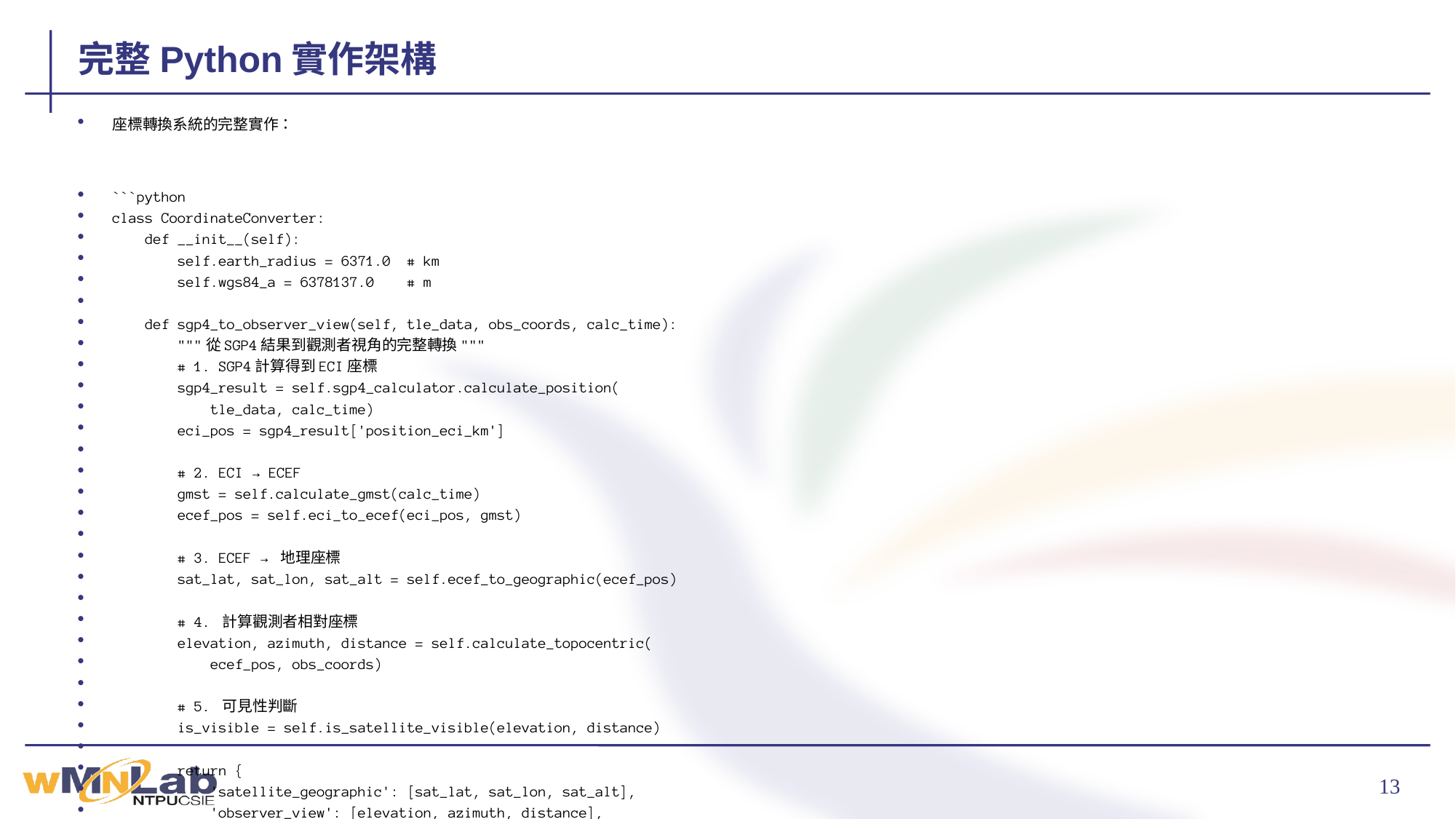

# 完整Python實作架構
座標轉換系統的完整實作：

```python
class CoordinateConverter:
    def __init__(self):
        self.earth_radius = 6371.0  # km
        self.wgs84_a = 6378137.0    # m

    def sgp4_to_observer_view(self, tle_data, obs_coords, calc_time):
        """從SGP4結果到觀測者視角的完整轉換"""
        # 1. SGP4計算得到ECI座標
        sgp4_result = self.sgp4_calculator.calculate_position(
            tle_data, calc_time)
        eci_pos = sgp4_result['position_eci_km']

        # 2. ECI → ECEF
        gmst = self.calculate_gmst(calc_time)
        ecef_pos = self.eci_to_ecef(eci_pos, gmst)

        # 3. ECEF → 地理座標
        sat_lat, sat_lon, sat_alt = self.ecef_to_geographic(ecef_pos)

        # 4. 計算觀測者相對座標
        elevation, azimuth, distance = self.calculate_topocentric(
            ecef_pos, obs_coords)

        # 5. 可見性判斷
        is_visible = self.is_satellite_visible(elevation, distance)

        return {
            'satellite_geographic': [sat_lat, sat_lon, sat_alt],
            'observer_view': [elevation, azimuth, distance],
            'is_visible': is_visible
        }
```